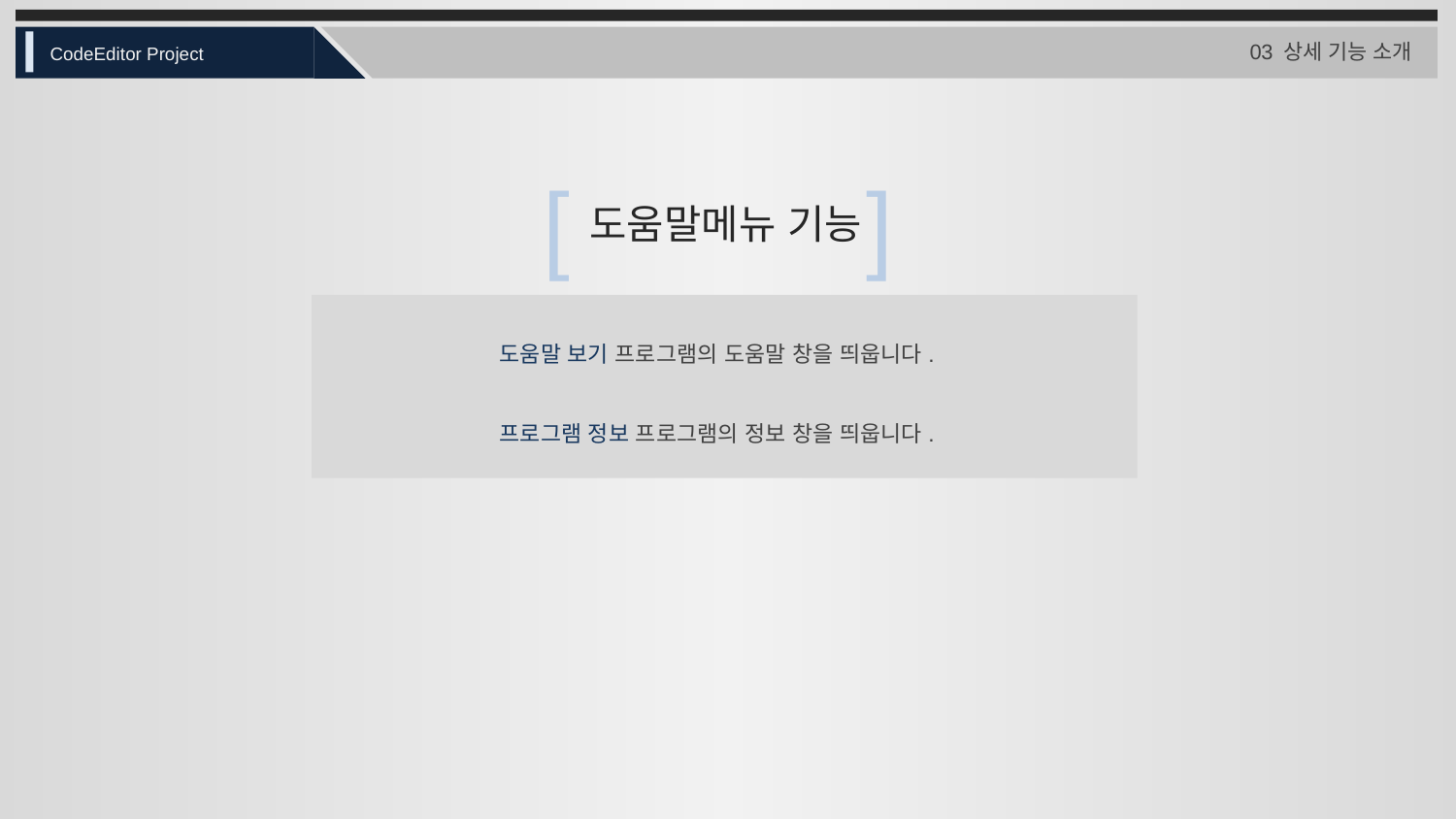

03 상세 기능 소개
CodeEditor Project
[
]
도움말메뉴 기능

도움말 보기 프로그램의 도움말 창을 띄웁니다.

프로그램 정보 프로그램의 정보 창을 띄웁니다.